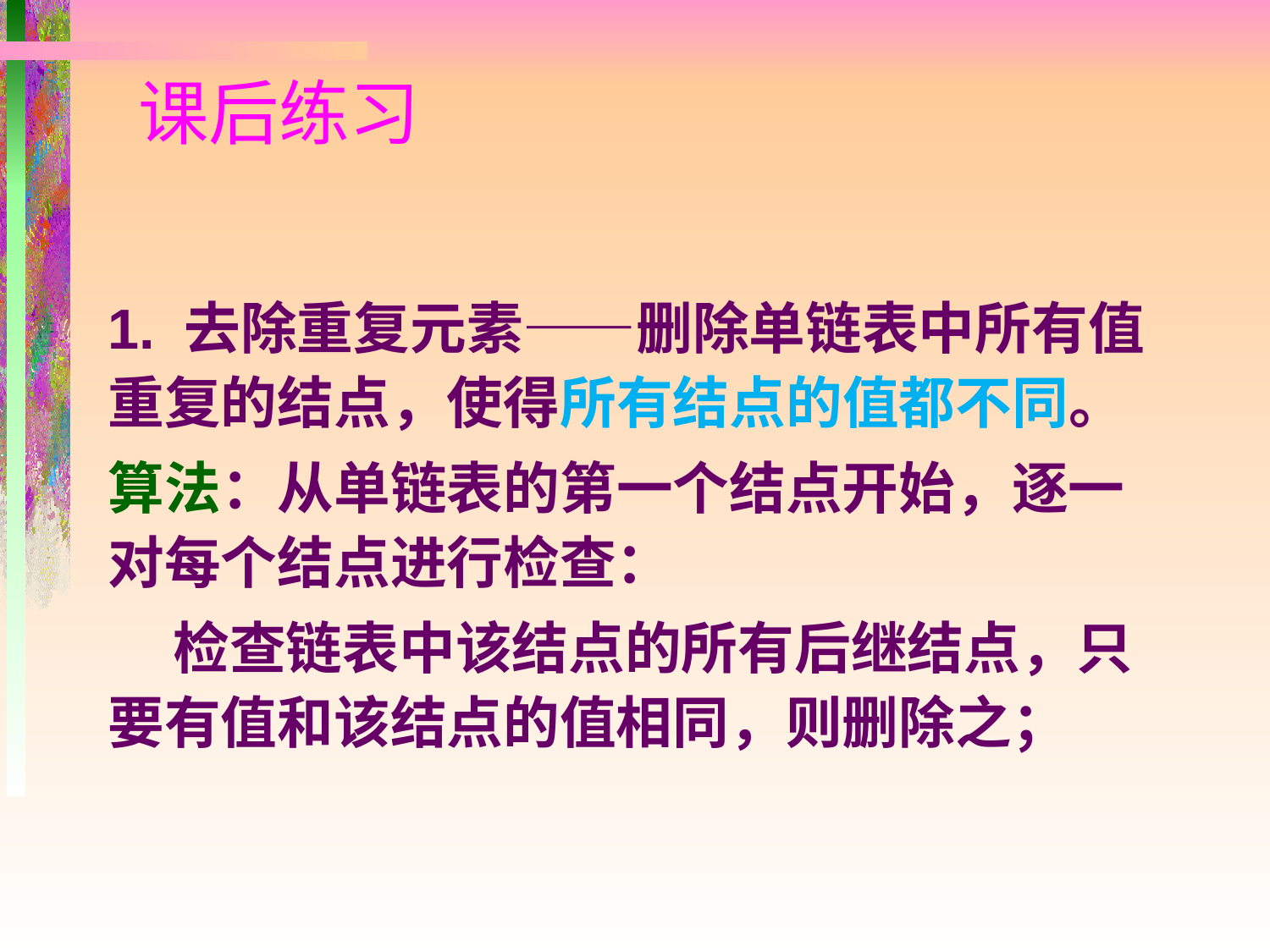

课后练习
# 1. 去除重复元素——删除单链表中所有值重复的结点，使得所有结点的值都不同。
算法：从单链表的第一个结点开始，逐一对每个结点进行检查：
    检查链表中该结点的所有后继结点，只要有值和该结点的值相同，则删除之；